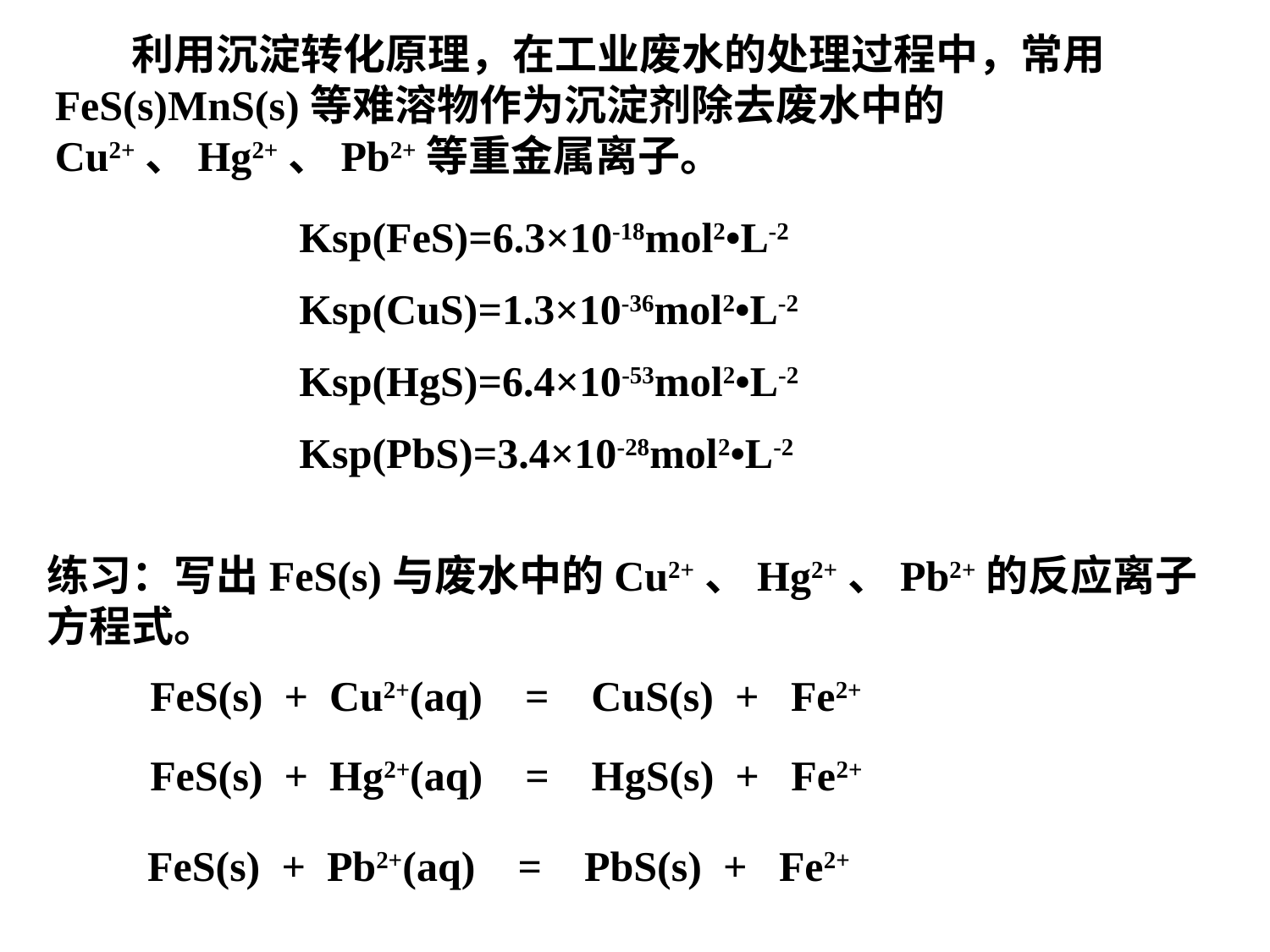

利用沉淀转化原理，在工业废水的处理过程中，常用FeS(s)MnS(s)等难溶物作为沉淀剂除去废水中的Cu2+、Hg2+、Pb2+等重金属离子。
   Ksp(FeS)=6.3×10-18mol2•L-2
   Ksp(CuS)=1.3×10-36mol2•L-2
   Ksp(HgS)=6.4×10-53mol2•L-2
   Ksp(PbS)=3.4×10-28mol2•L-2
练习：写出FeS(s)与废水中的Cu2+、Hg2+、Pb2+的反应离子方程式。
 FeS(s)  +  Cu2+(aq)    =    CuS(s)  +   Fe2+
FeS(s)  +  Hg2+(aq)    =    HgS(s)  +   Fe2+
FeS(s)  +  Pb2+(aq)    =    PbS(s)  +   Fe2+